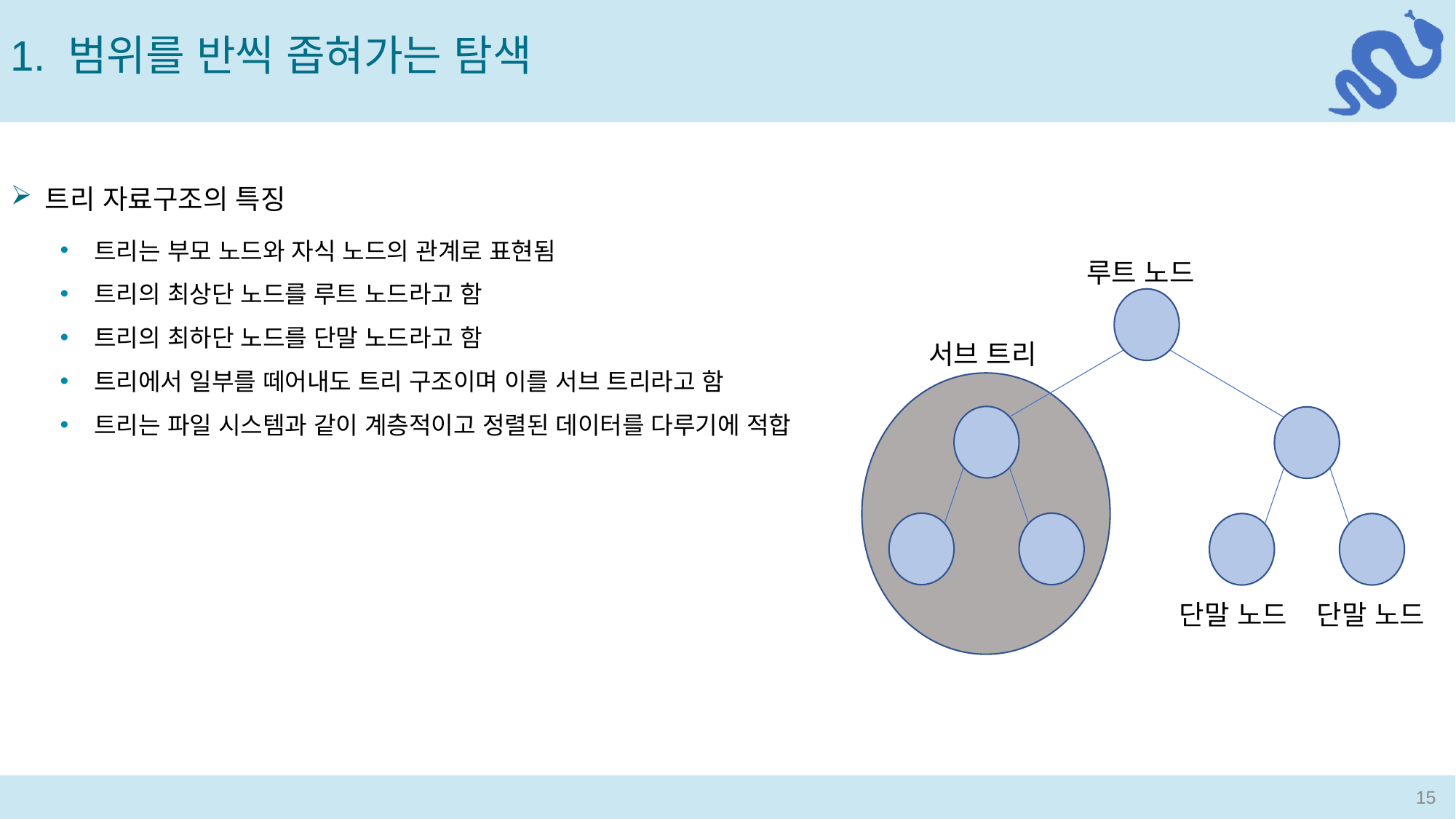

1. 범위를 반씩 좁혀가는 탐색
트리 자료구조의 특징
트리는 부모 노드와 자식 노드의 관계로 표현됨
트리의 최상단 노드를 루트 노드라고 함
트리의 최하단 노드를 단말 노드라고 함
트리에서 일부를 떼어내도 트리 구조이며 이를 서브 트리라고 함
트리는 파일 시스템과 같이 계층적이고 정렬된 데이터를 다루기에 적합
루트 노드

서브 트리

단말 노드
단말 노드
15